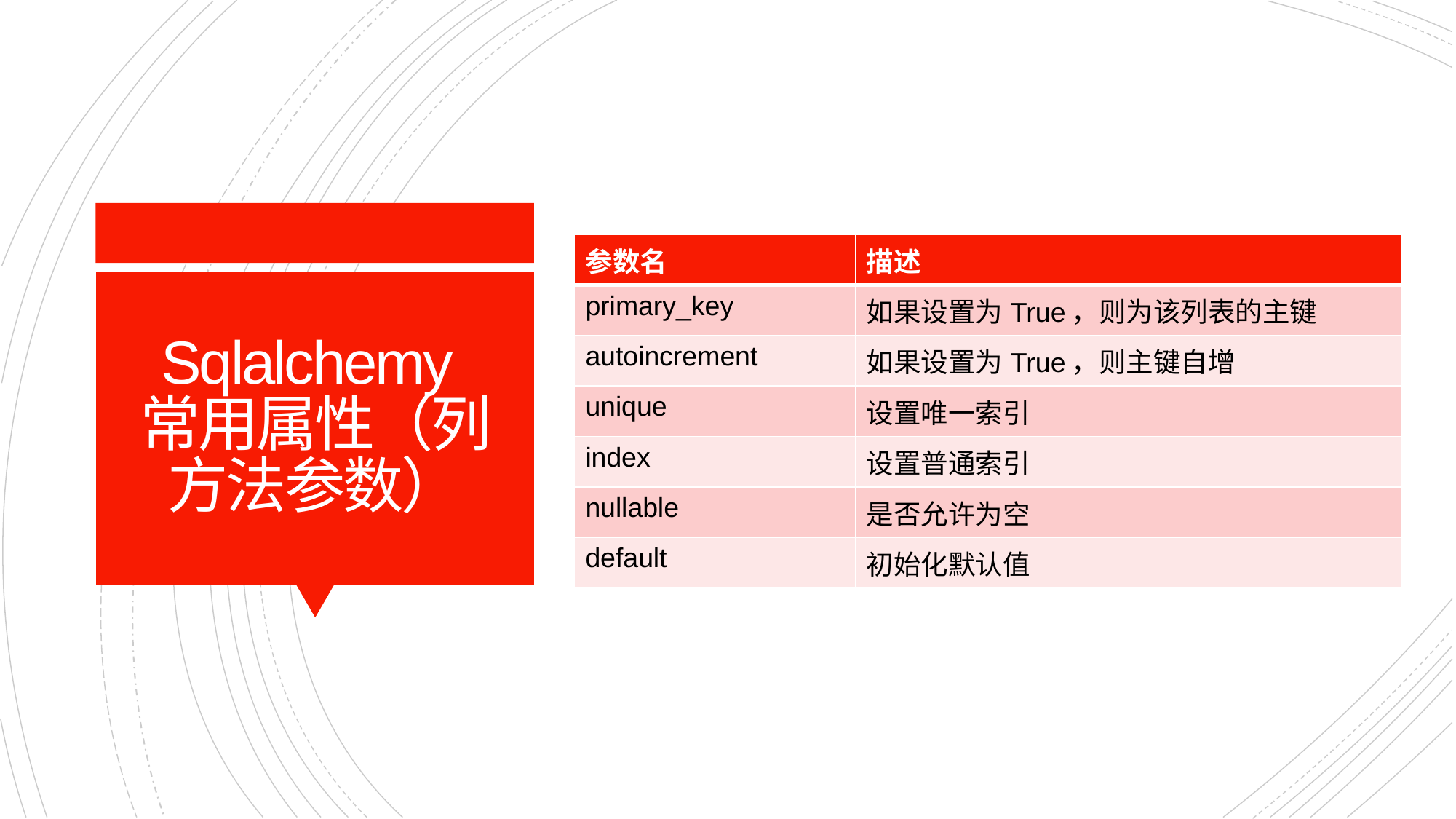

| 参数名 | 描述 |
| --- | --- |
| primary\_key | 如果设置为True，则为该列表的主键 |
| autoincrement | 如果设置为True，则主键自增 |
| unique | 设置唯一索引 |
| index | 设置普通索引 |
| nullable | 是否允许为空 |
| default | 初始化默认值 |
# Sqlalchemy常用属性（列方法参数）